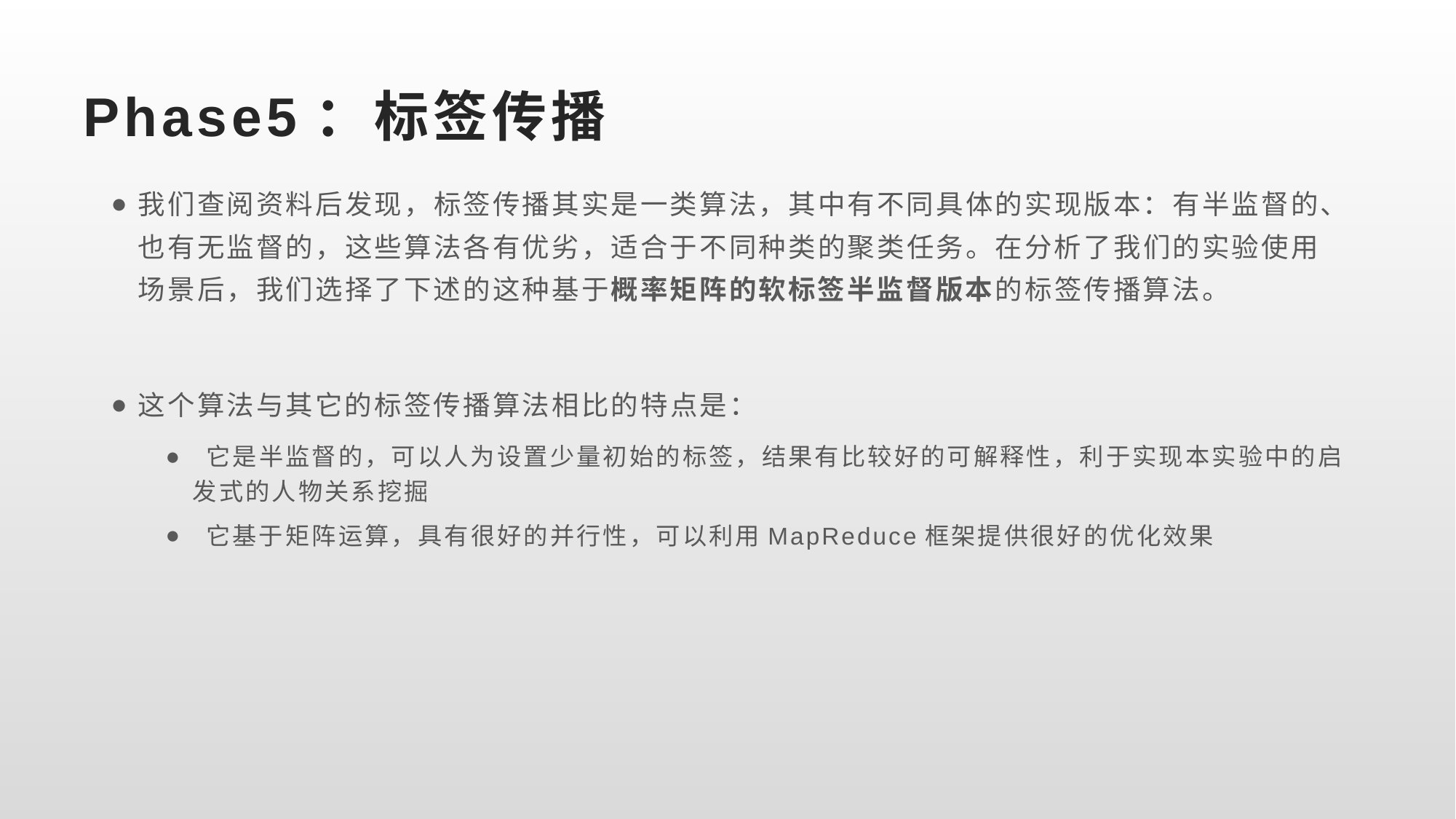

# Phase5：标签传播

我们查阅资料后发现，标签传播其实是一类算法，其中有不同具体的实现版本：有半监督的、也有无监督的，这些算法各有优劣，适合于不同种类的聚类任务。在分析了我们的实验使用场景后，我们选择了下述的这种基于概率矩阵的软标签半监督版本的标签传播算法。

这个算法与其它的标签传播算法相比的特点是：
 它是半监督的，可以人为设置少量初始的标签，结果有比较好的可解释性，利于实现本实验中的启发式的人物关系挖掘
 它基于矩阵运算，具有很好的并行性，可以利用MapReduce框架提供很好的优化效果